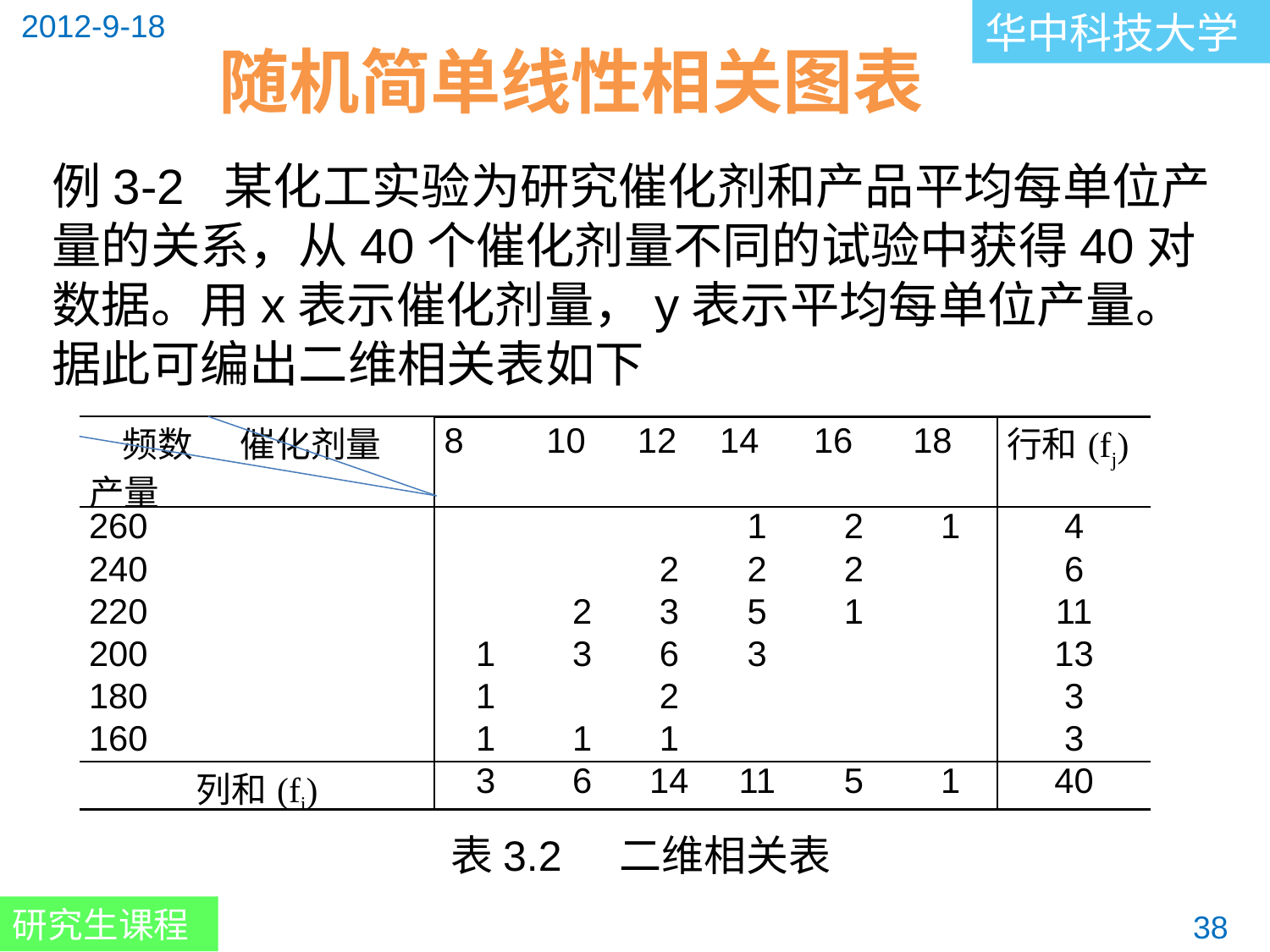

随机简单线性相关图表

例3-2  某化工实验为研究催化剂和产品平均每单位产量的关系，从40个催化剂量不同的试验中获得40对数据。用x表示催化剂量，y表示平均每单位产量。据此可编出二维相关表如下
| 频数 催化剂量 | 8 | 10 | 12 | 14 | 16 | 18 | 行和(fj) |
| --- | --- | --- | --- | --- | --- | --- | --- |
| 产量 |  |  |  |  |  |  |  |
| 260 |  |  |  | 1 | 2 | 1 | 4 |
| 240 |  |  | 2 | 2 | 2 |  | 6 |
| 220 |  | 2 | 3 | 5 | 1 |  | 11 |
| 200 | 1 | 3 | 6 | 3 |  |  | 13 |
| 180 | 1 |  | 2 |  |  |  | 3 |
| 160 | 1 | 1 | 1 |  |  |  | 3 |
| 列和(fi) | 3 | 6 | 14 | 11 | 5 | 1 | 40 |
表3.2    二维相关表